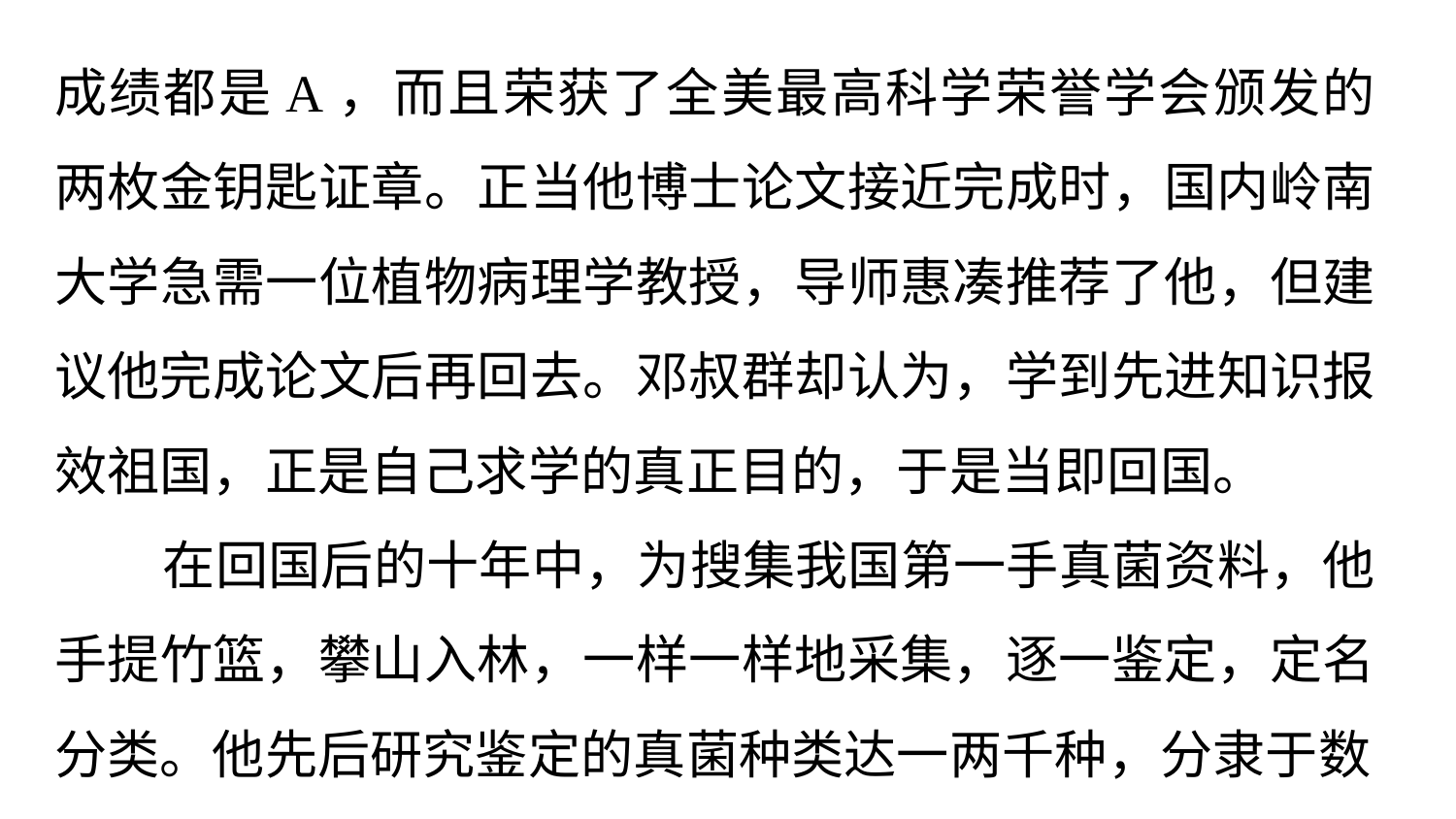

成绩都是A，而且荣获了全美最高科学荣誉学会颁发的两枚金钥匙证章。正当他博士论文接近完成时，国内岭南大学急需一位植物病理学教授，导师惠凑推荐了他，但建议他完成论文后再回去。邓叔群却认为，学到先进知识报效祖国，正是自己求学的真正目的，于是当即回国。
        在回国后的十年中，为搜集我国第一手真菌资料，他手提竹篮，攀山入林，一样一样地采集，逐一鉴定，定名分类。他先后研究鉴定的真菌种类达一两千种，分隶于数